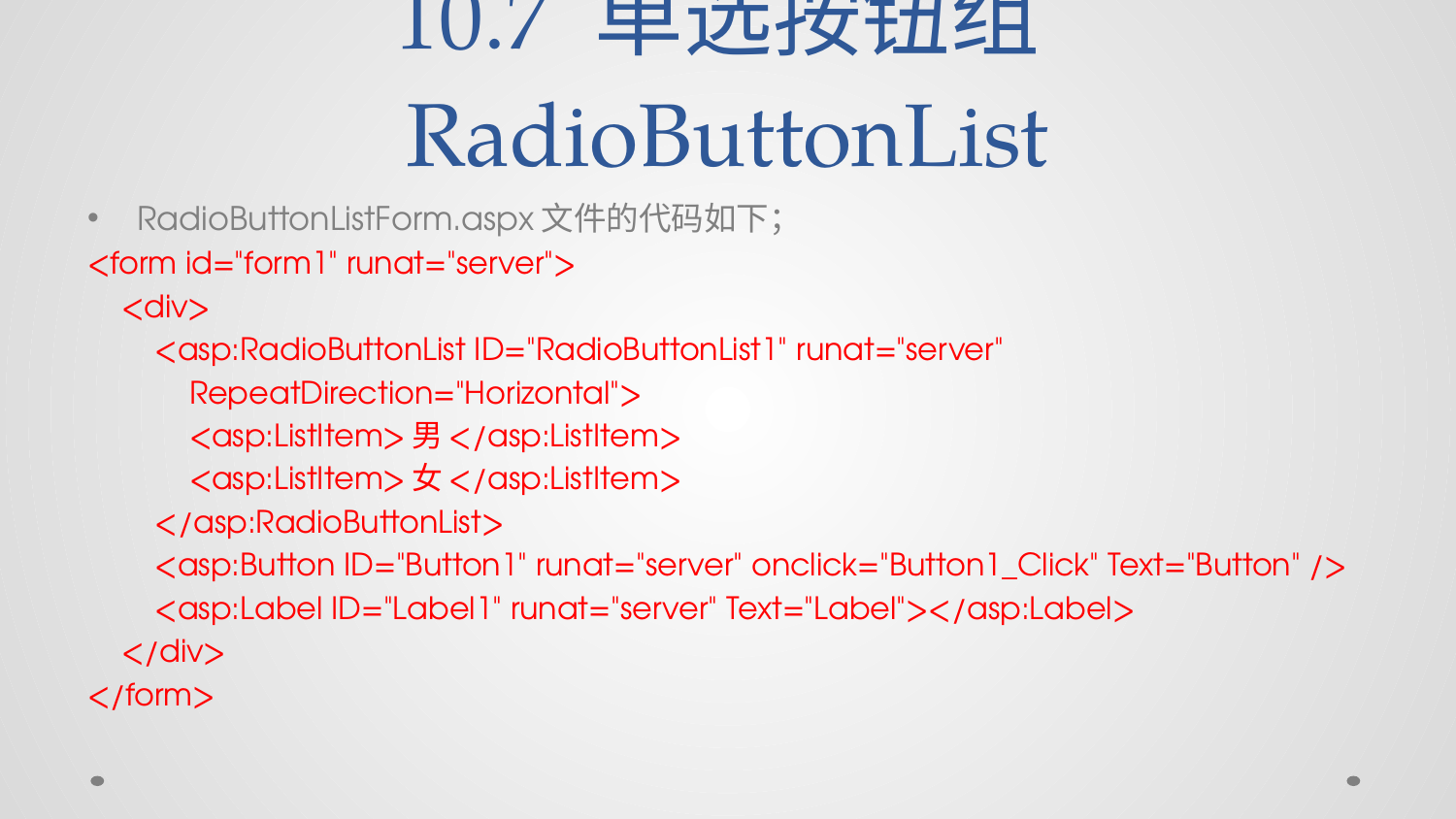

# 10.7 单选按钮组RadioButtonList
RadioButtonListForm.aspx文件的代码如下；
<form id="form1" runat="server">
    <div>
        <asp:RadioButtonList ID="RadioButtonList1" runat="server"
            RepeatDirection="Horizontal">
            <asp:ListItem>男</asp:ListItem>
            <asp:ListItem>女</asp:ListItem>
        </asp:RadioButtonList>
        <asp:Button ID="Button1" runat="server" onclick="Button1_Click" Text="Button" />
        <asp:Label ID="Label1" runat="server" Text="Label"></asp:Label>
    </div>
</form>